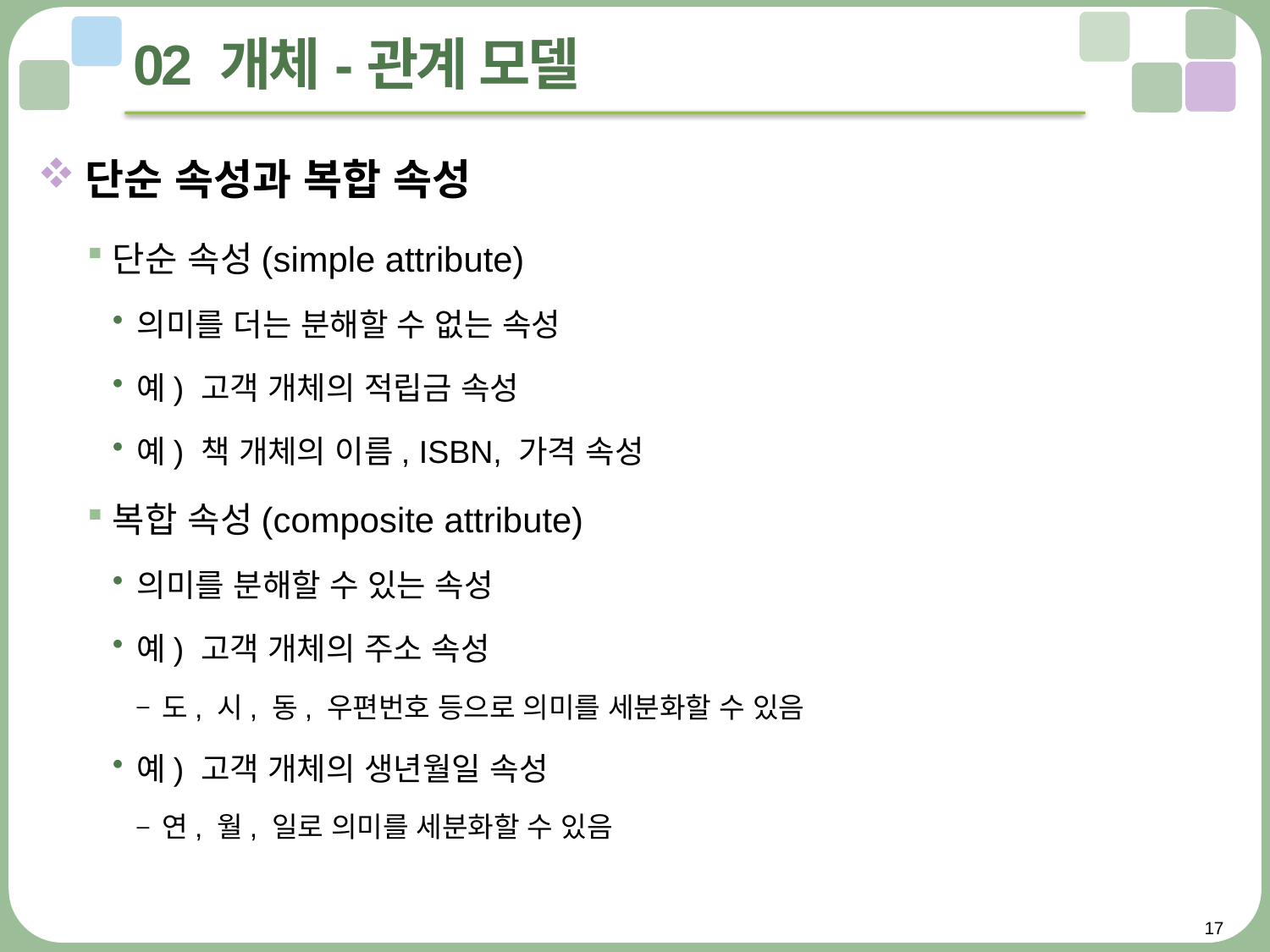

# 02 개체-관계 모델
단순 속성과 복합 속성
단순 속성(simple attribute)
의미를 더는 분해할 수 없는 속성
예) 고객 개체의 적립금 속성
예) 책 개체의 이름, ISBN, 가격 속성
복합 속성(composite attribute)
의미를 분해할 수 있는 속성
예) 고객 개체의 주소 속성
도, 시, 동, 우편번호 등으로 의미를 세분화할 수 있음
예) 고객 개체의 생년월일 속성
연, 월, 일로 의미를 세분화할 수 있음